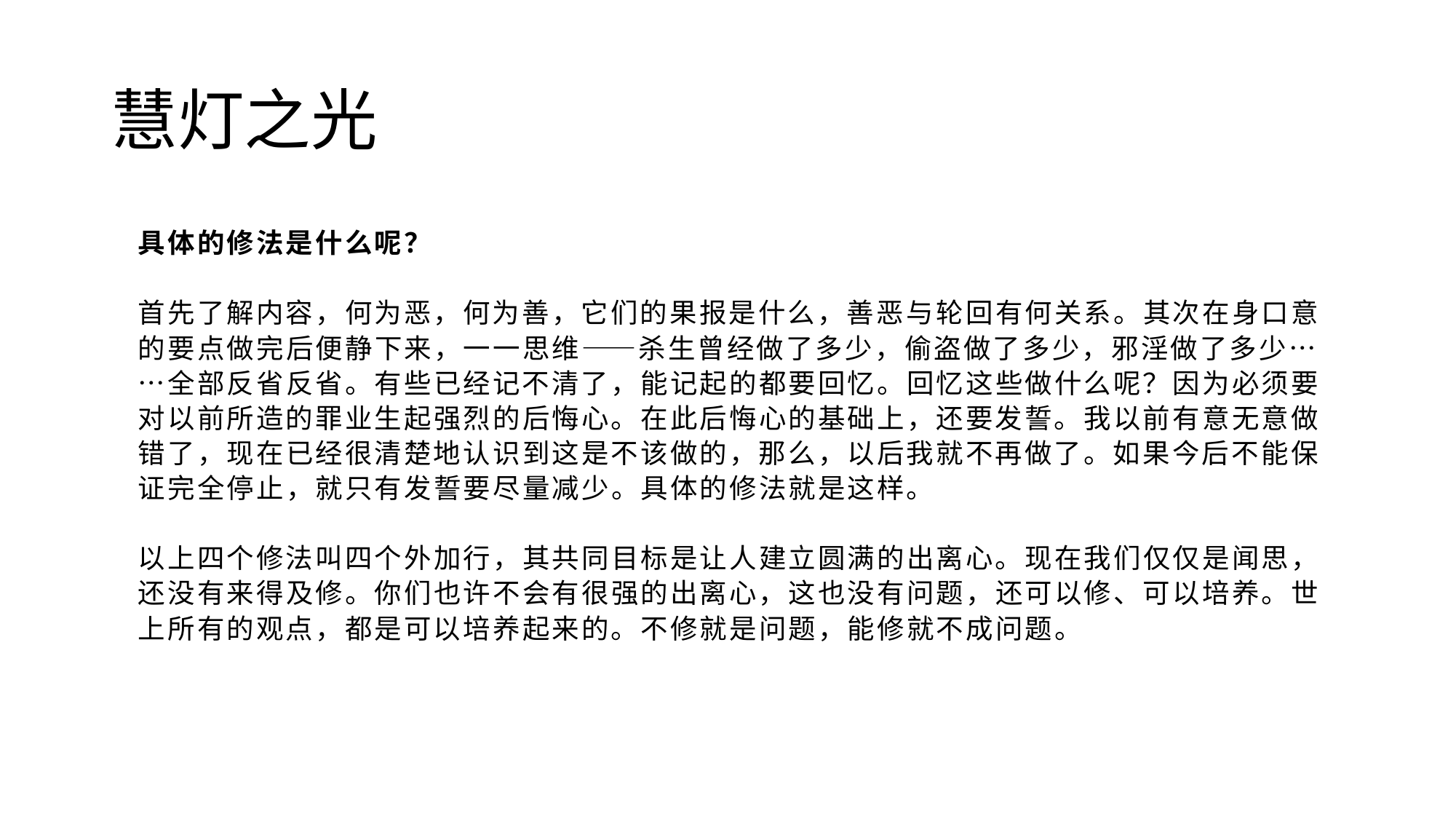

# 慧灯之光
具体的修法是什么呢？

首先了解内容，何为恶，何为善，它们的果报是什么，善恶与轮回有何关系。其次在身口意的要点做完后便静下来，一一思维——杀生曾经做了多少，偷盗做了多少，邪淫做了多少……全部反省反省。有些已经记不清了，能记起的都要回忆。回忆这些做什么呢？因为必须要对以前所造的罪业生起强烈的后悔心。在此后悔心的基础上，还要发誓。我以前有意无意做错了，现在已经很清楚地认识到这是不该做的，那么，以后我就不再做了。如果今后不能保证完全停止，就只有发誓要尽量减少。具体的修法就是这样。

以上四个修法叫四个外加行，其共同目标是让人建立圆满的出离心。现在我们仅仅是闻思，还没有来得及修。你们也许不会有很强的出离心，这也没有问题，还可以修、可以培养。世上所有的观点，都是可以培养起来的。不修就是问题，能修就不成问题。